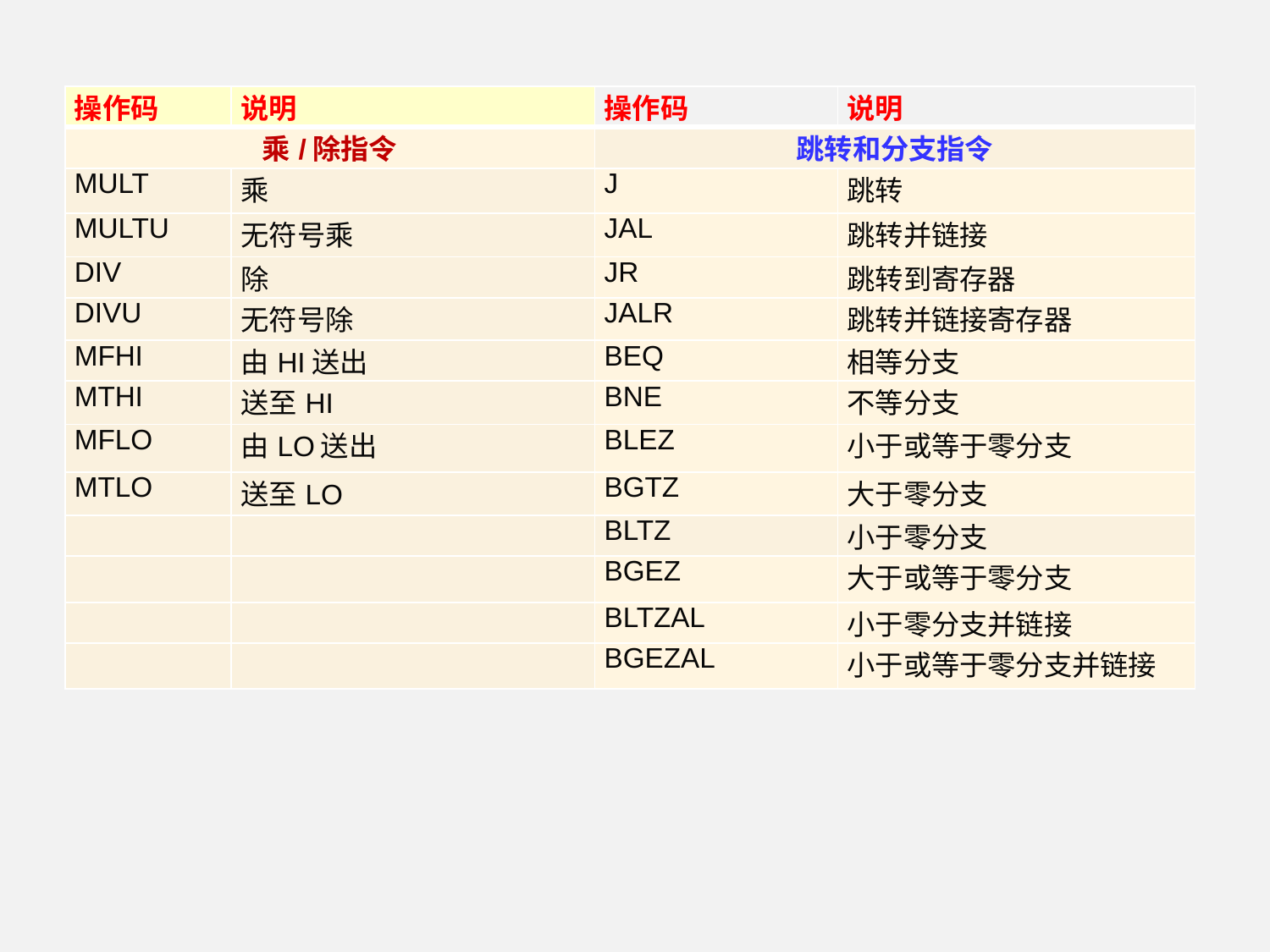

| 操作码 | 说明 | 操作码 | 说明 |
| --- | --- | --- | --- |
| 乘/除指令 |  | 跳转和分支指令 |  |
| MULT | 乘 | J | 跳转 |
| MULTU | 无符号乘 | JAL | 跳转并链接 |
| DIV | 除 | JR | 跳转到寄存器 |
| DIVU | 无符号除 | JALR | 跳转并链接寄存器 |
| MFHI | 由HI送出 | BEQ | 相等分支 |
| MTHI | 送至HI | BNE | 不等分支 |
| MFLO | 由LO送出 | BLEZ | 小于或等于零分支 |
| MTLO | 送至LO | BGTZ | 大于零分支 |
|  |  | BLTZ | 小于零分支 |
|  |  | BGEZ | 大于或等于零分支 |
|  |  | BLTZAL | 小于零分支并链接 |
|  |  | BGEZAL | 小于或等于零分支并链接 |